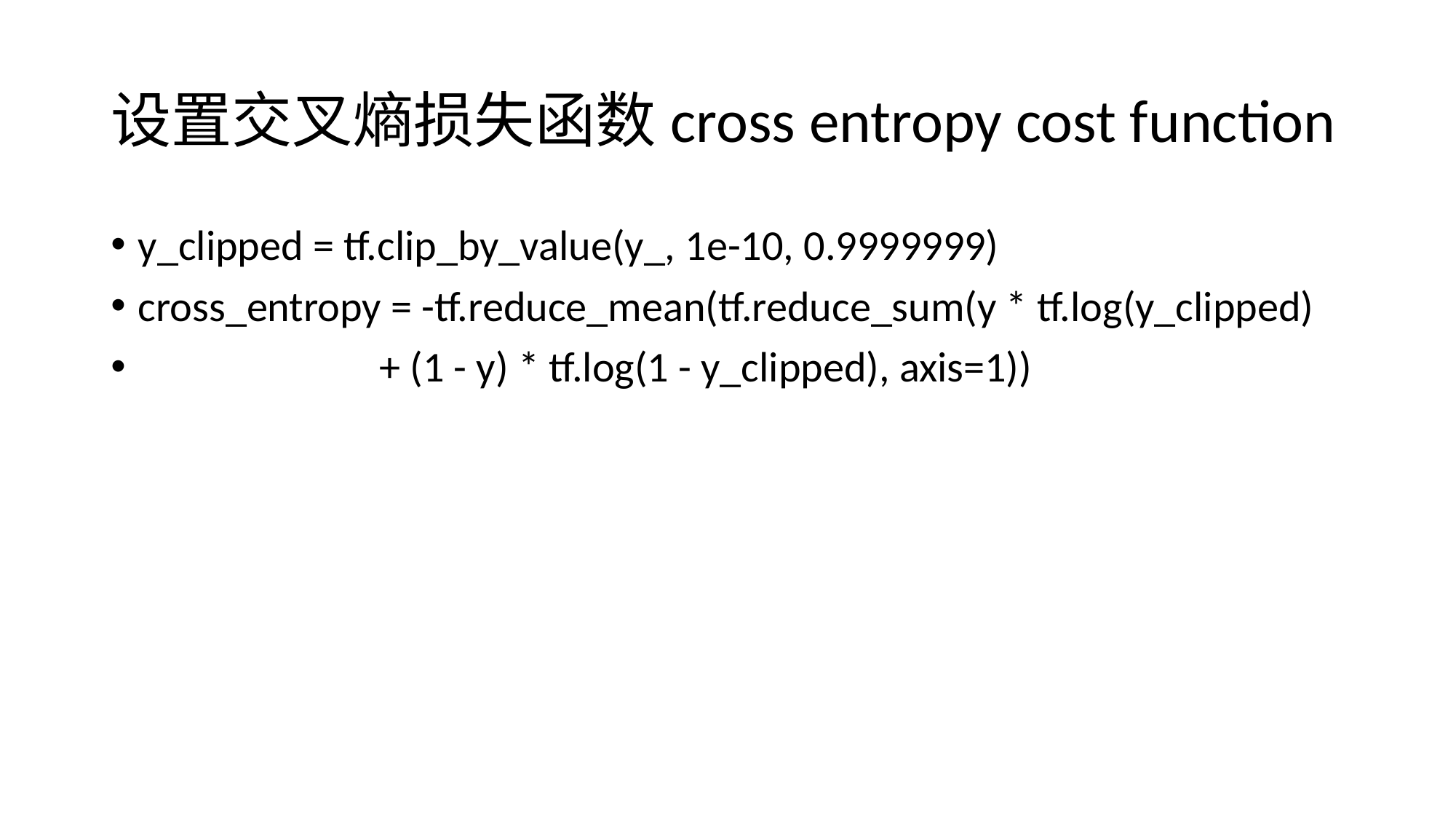

# 设置交叉熵损失函数cross entropy cost function
y_clipped = tf.clip_by_value(y_, 1e-10, 0.9999999)
cross_entropy = -tf.reduce_mean(tf.reduce_sum(y * tf.log(y_clipped)
                         + (1 - y) * tf.log(1 - y_clipped), axis=1))